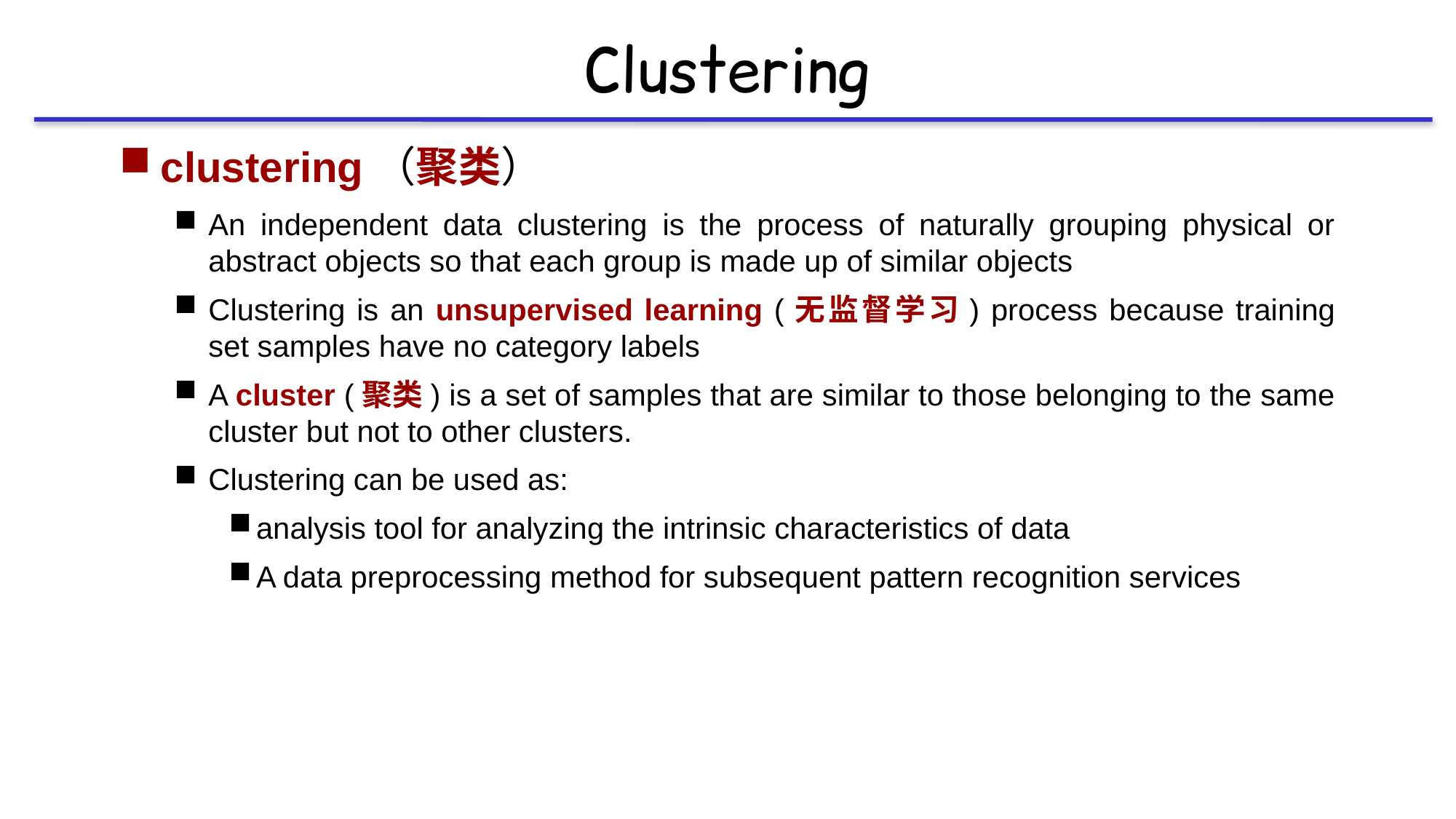

# Clustering
clustering（聚类）
An independent data clustering is the process of naturally grouping physical or abstract objects so that each group is made up of similar objects
Clustering is an unsupervised learning (无监督学习) process because training set samples have no category labels
A cluster (聚类) is a set of samples that are similar to those belonging to the same cluster but not to other clusters.
Clustering can be used as:
analysis tool for analyzing the intrinsic characteristics of data
A data preprocessing method for subsequent pattern recognition services